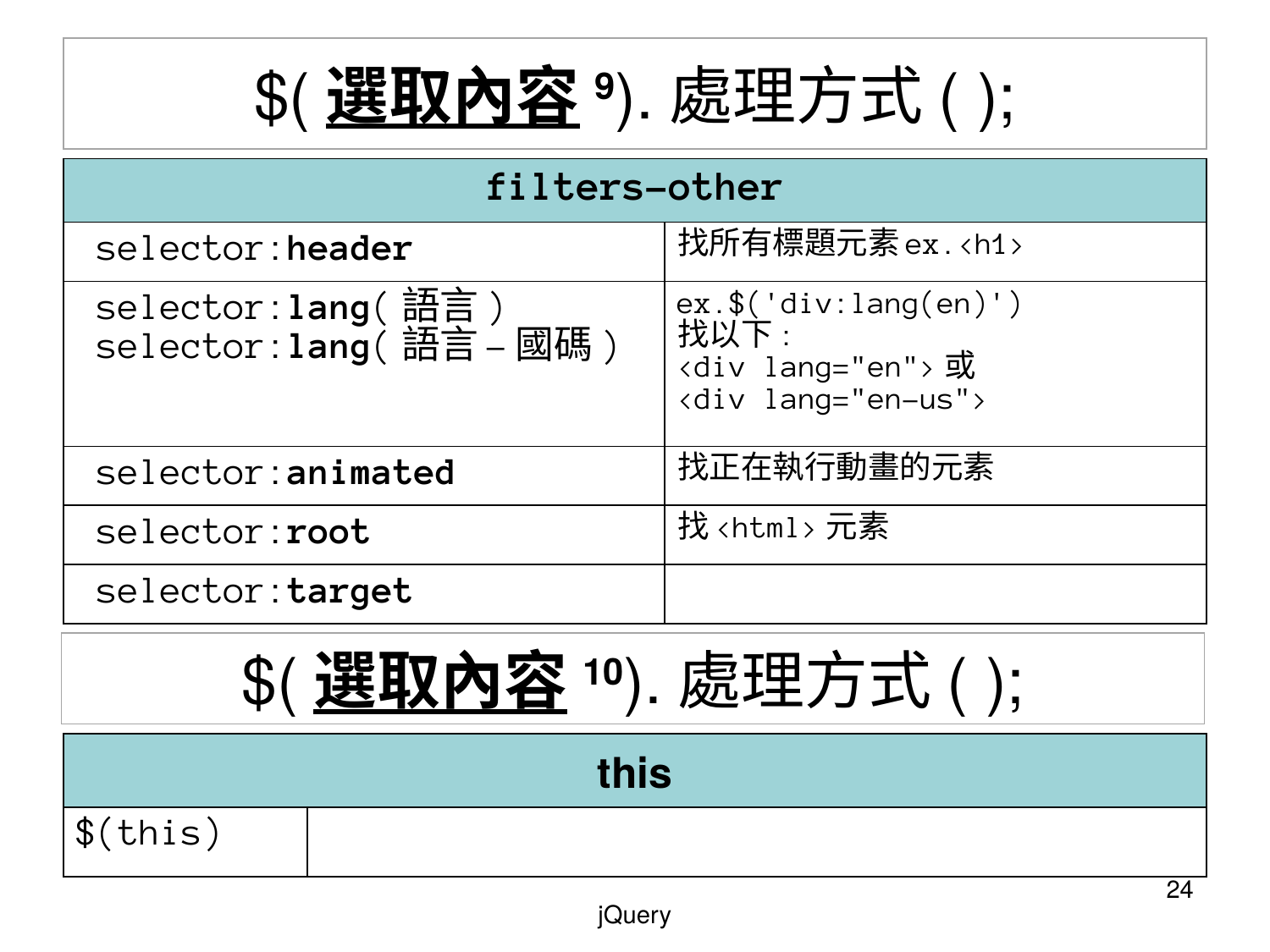

# $(選取內容9).處理方式( );
| filters-other |  |
| --- | --- |
| selector:header | 找所有標題元素ex.<h1> |
| selector:lang(語言) selector:lang(語言-國碼) | ex.$('div:lang(en)') 找以下: <div lang="en">或 <div lang="en-us"> |
| selector:animated | 找正在執行動畫的元素 |
| selector:root | 找<html>元素 |
| selector:target |  |
$(選取內容10).處理方式( );
| this |  |
| --- | --- |
| $(this) |  |
24
jQuery